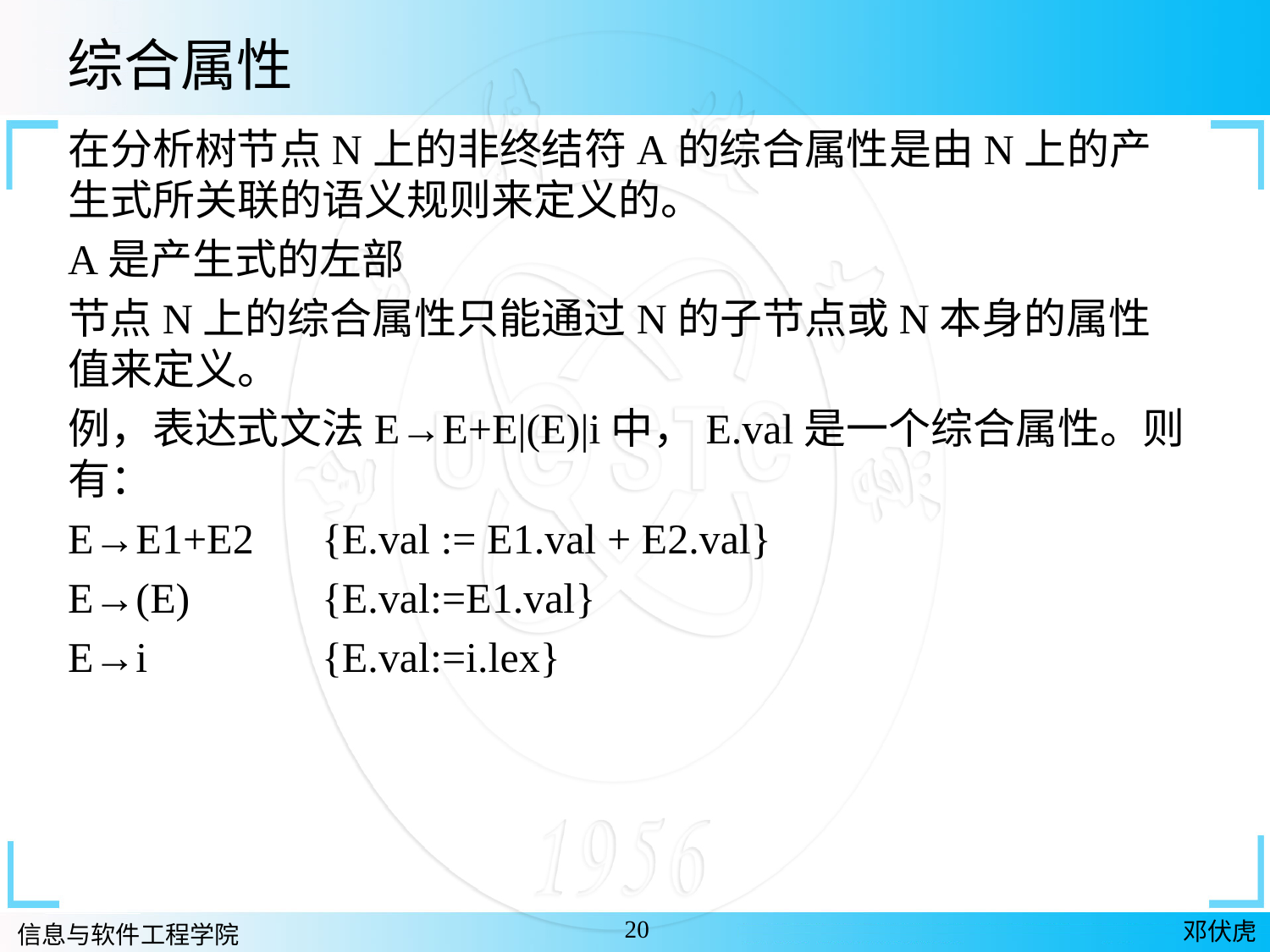

综合属性
在分析树节点N上的非终结符A的综合属性是由N上的产生式所关联的语义规则来定义的。
A是产生式的左部
节点N上的综合属性只能通过N的子节点或N本身的属性值来定义。
例，表达式文法E→E+E|(E)|i中，E.val是一个综合属性。则有：
E→E1+E2	{E.val := E1.val + E2.val}
E→(E)		{E.val:=E1.val}
E→i		{E.val:=i.lex}
20
邓伏虎
信息与软件工程学院